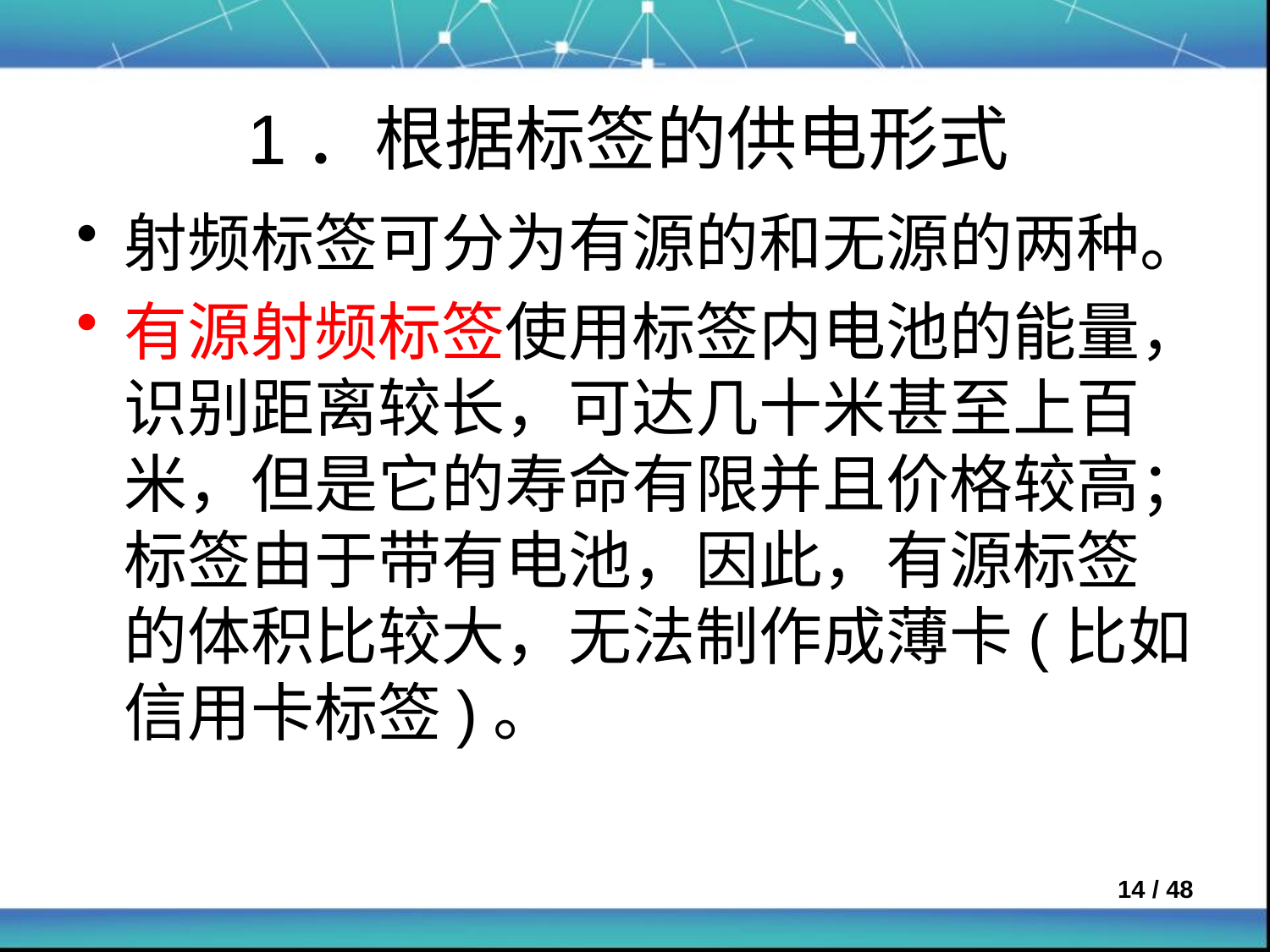

# 1．根据标签的供电形式
射频标签可分为有源的和无源的两种。
有源射频标签使用标签内电池的能量，识别距离较长，可达几十米甚至上百米，但是它的寿命有限并且价格较高；标签由于带有电池，因此，有源标签的体积比较大，无法制作成薄卡(比如信用卡标签)。
14 / 48